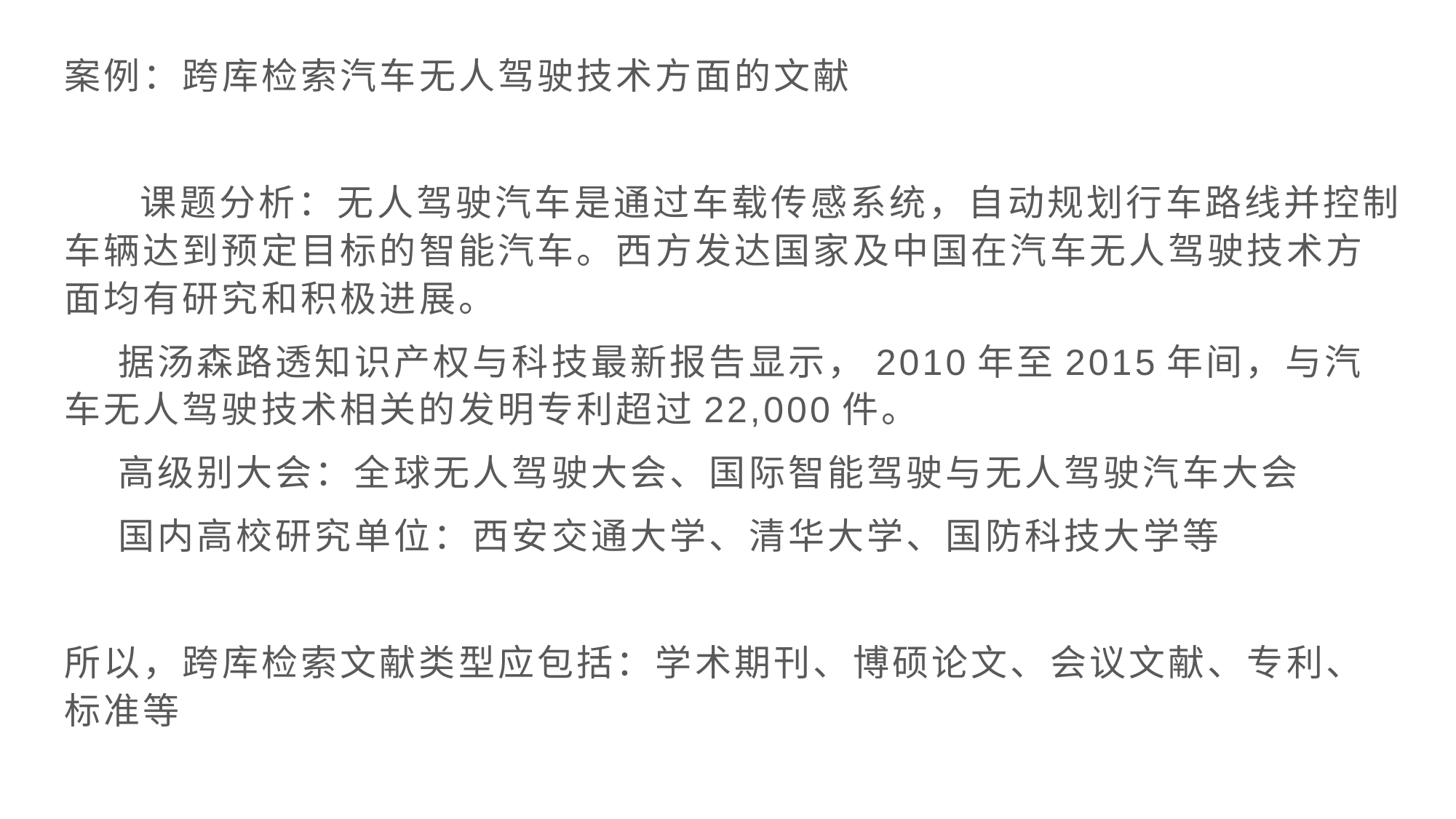

案例：跨库检索汽车无人驾驶技术方面的文献

      课题分析：无人驾驶汽车是通过车载传感系统，自动规划行车路线并控制车辆达到预定目标的智能汽车。西方发达国家及中国在汽车无人驾驶技术方面均有研究和积极进展。
    据汤森路透知识产权与科技最新报告显示，2010年至2015年间，与汽车无人驾驶技术相关的发明专利超过22,000件。
    高级别大会：全球无人驾驶大会、国际智能驾驶与无人驾驶汽车大会
    国内高校研究单位：西安交通大学、清华大学、国防科技大学等

所以，跨库检索文献类型应包括：学术期刊、博硕论文、会议文献、专利、标准等